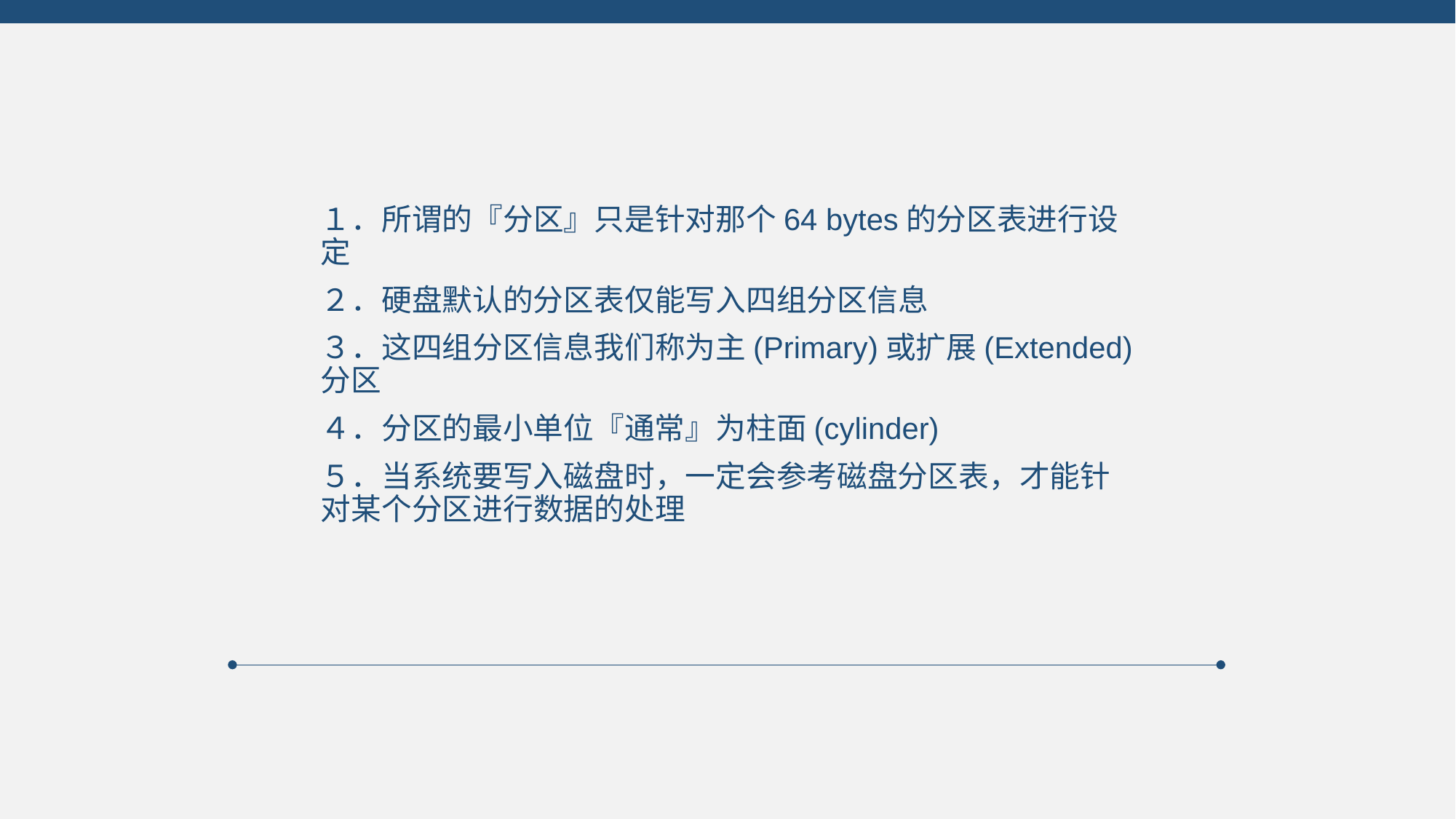

１．所谓的『分区』只是针对那个64 bytes的分区表进行设定
２．硬盘默认的分区表仅能写入四组分区信息
３．这四组分区信息我们称为主(Primary)或扩展(Extended)分区
４．分区的最小单位『通常』为柱面(cylinder)
５．当系统要写入磁盘时，一定会参考磁盘分区表，才能针对某个分区进行数据的处理